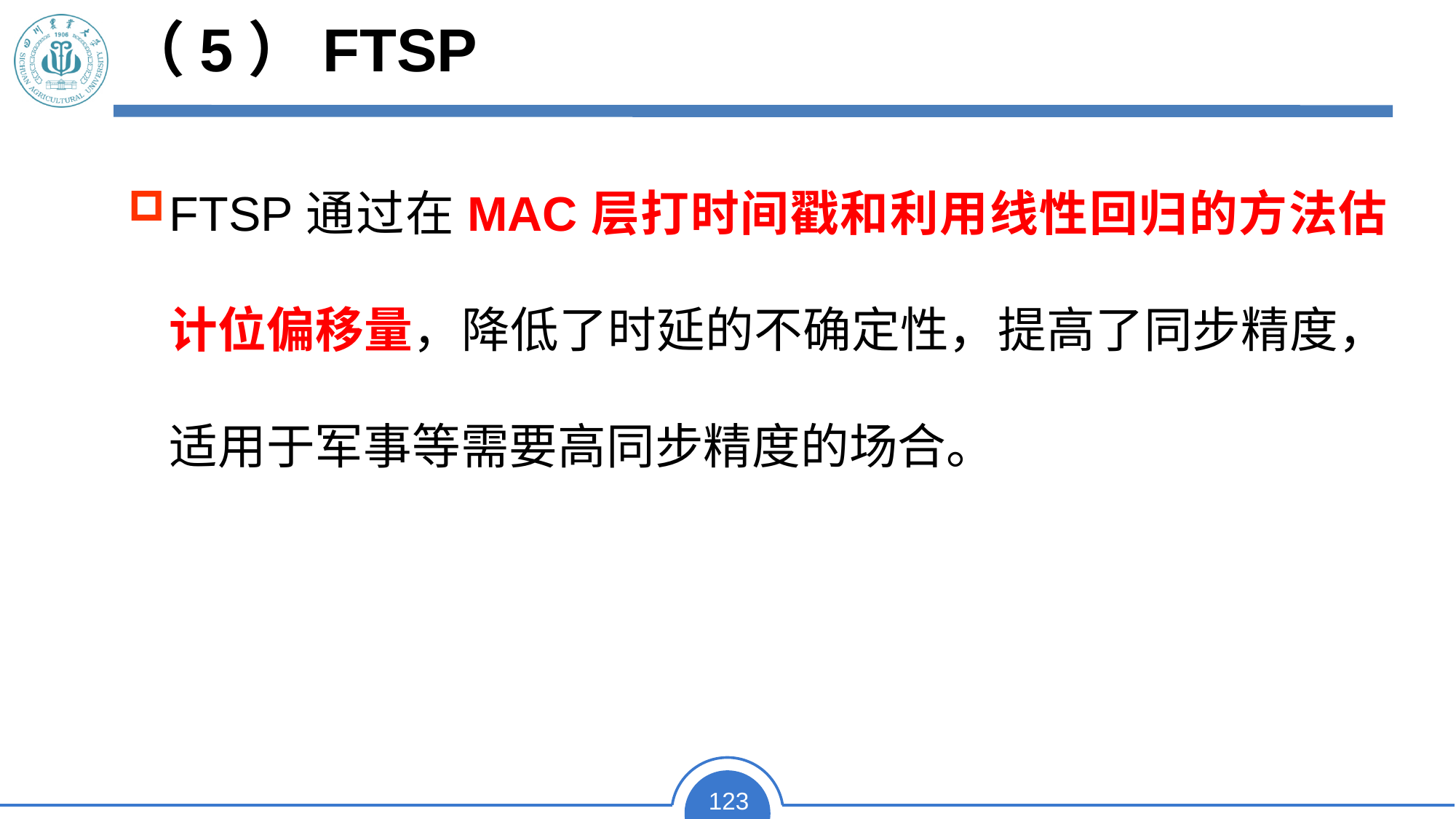

# （5）FTSP
FTSP通过在MAC层打时间戳和利用线性回归的方法估计位偏移量，降低了时延的不确定性，提高了同步精度，适用于军事等需要高同步精度的场合。